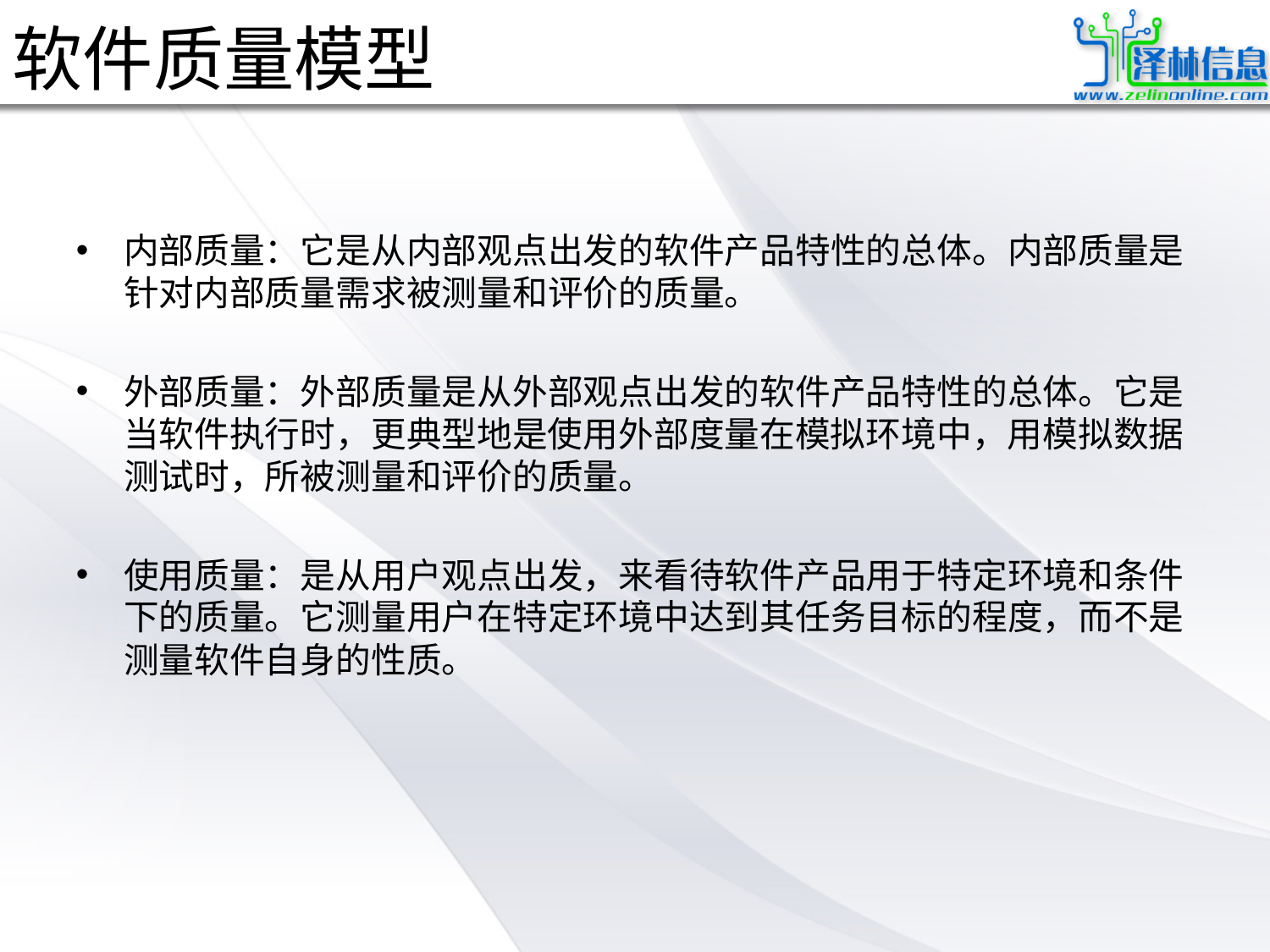

# 软件质量模型
内部质量：它是从内部观点出发的软件产品特性的总体。内部质量是针对内部质量需求被测量和评价的质量。

外部质量：外部质量是从外部观点出发的软件产品特性的总体。它是当软件执行时，更典型地是使用外部度量在模拟环境中，用模拟数据测试时，所被测量和评价的质量。

使用质量：是从用户观点出发，来看待软件产品用于特定环境和条件下的质量。它测量用户在特定环境中达到其任务目标的程度，而不是测量软件自身的性质。